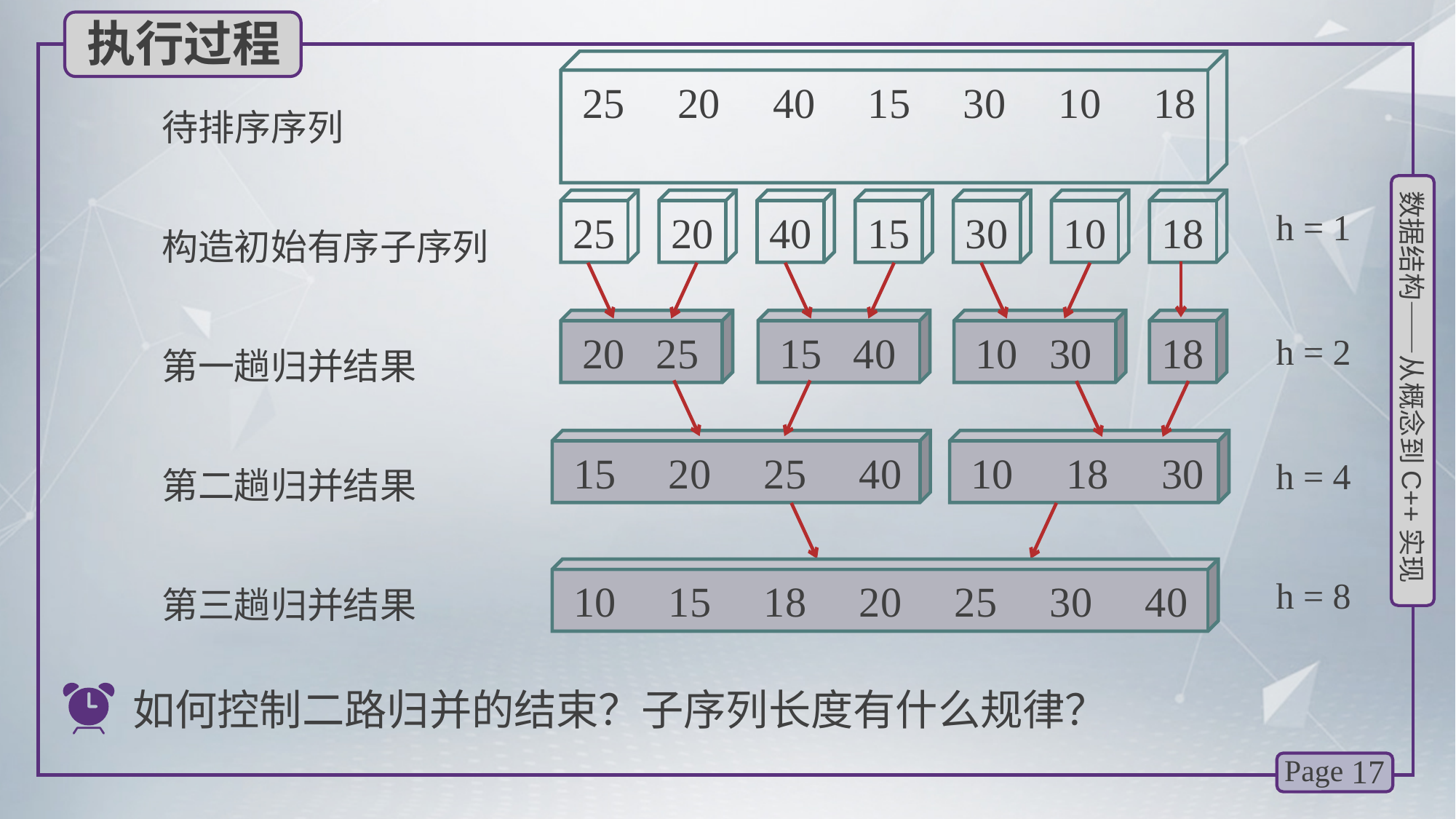

执行过程

 25     20     40     15     30     10     18
待排序序列
25
20
40
15
30
10
18
h = 1
构造初始有序子序列
 20   25
 15   40
 10   30
18
h = 2
第一趟归并结果
 15     20     25     40
 10     18     30
h = 4
第二趟归并结果
 10     15     18     20     25     30     40
h = 8
第三趟归并结果
如何控制二路归并的结束？子序列长度有什么规律？